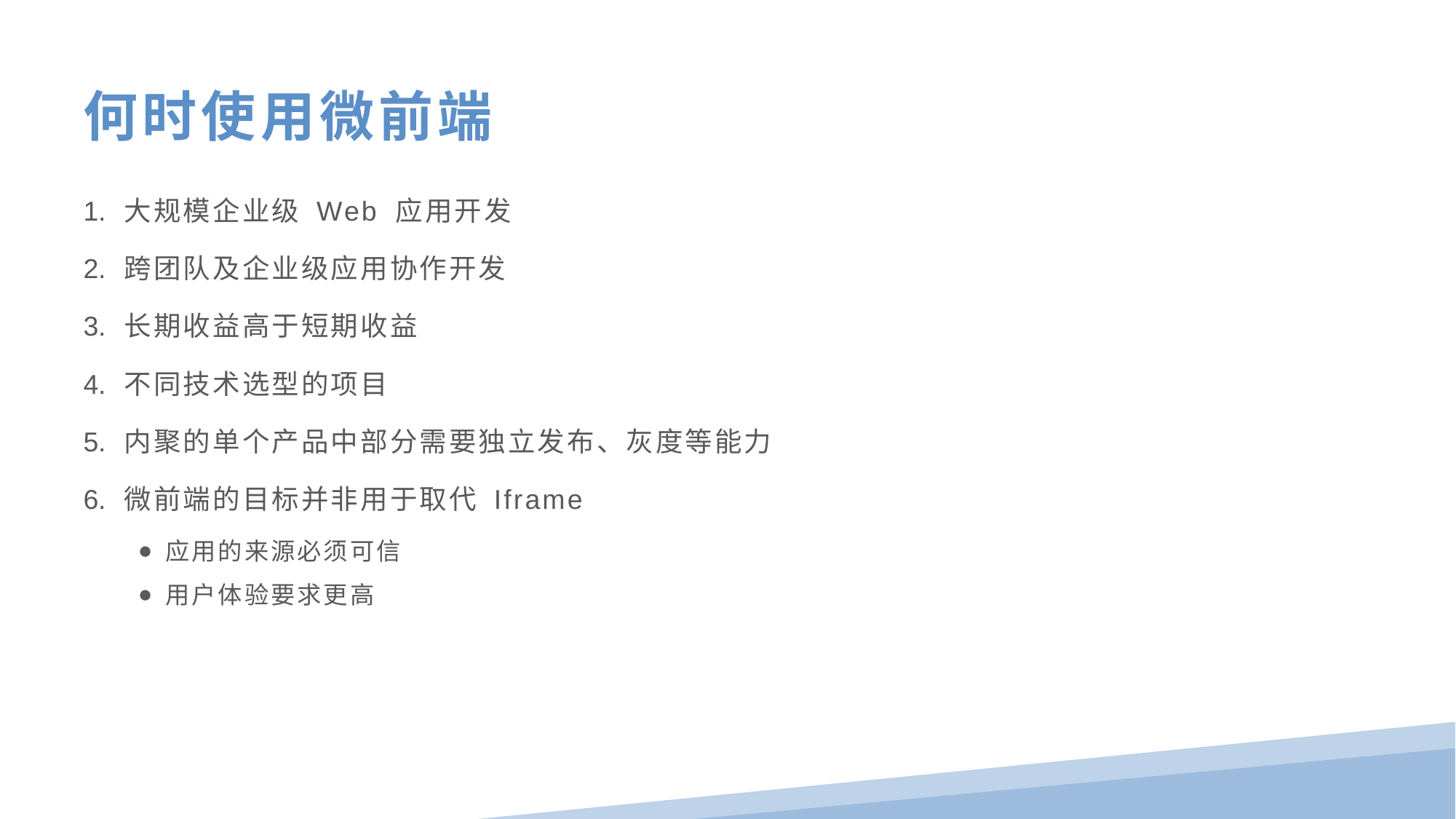

何时使用微前端
大规模企业级 Web 应用开发
跨团队及企业级应用协作开发
长期收益高于短期收益
不同技术选型的项目
内聚的单个产品中部分需要独立发布、灰度等能力
微前端的目标并非用于取代 Iframe
应用的来源必须可信
用户体验要求更高